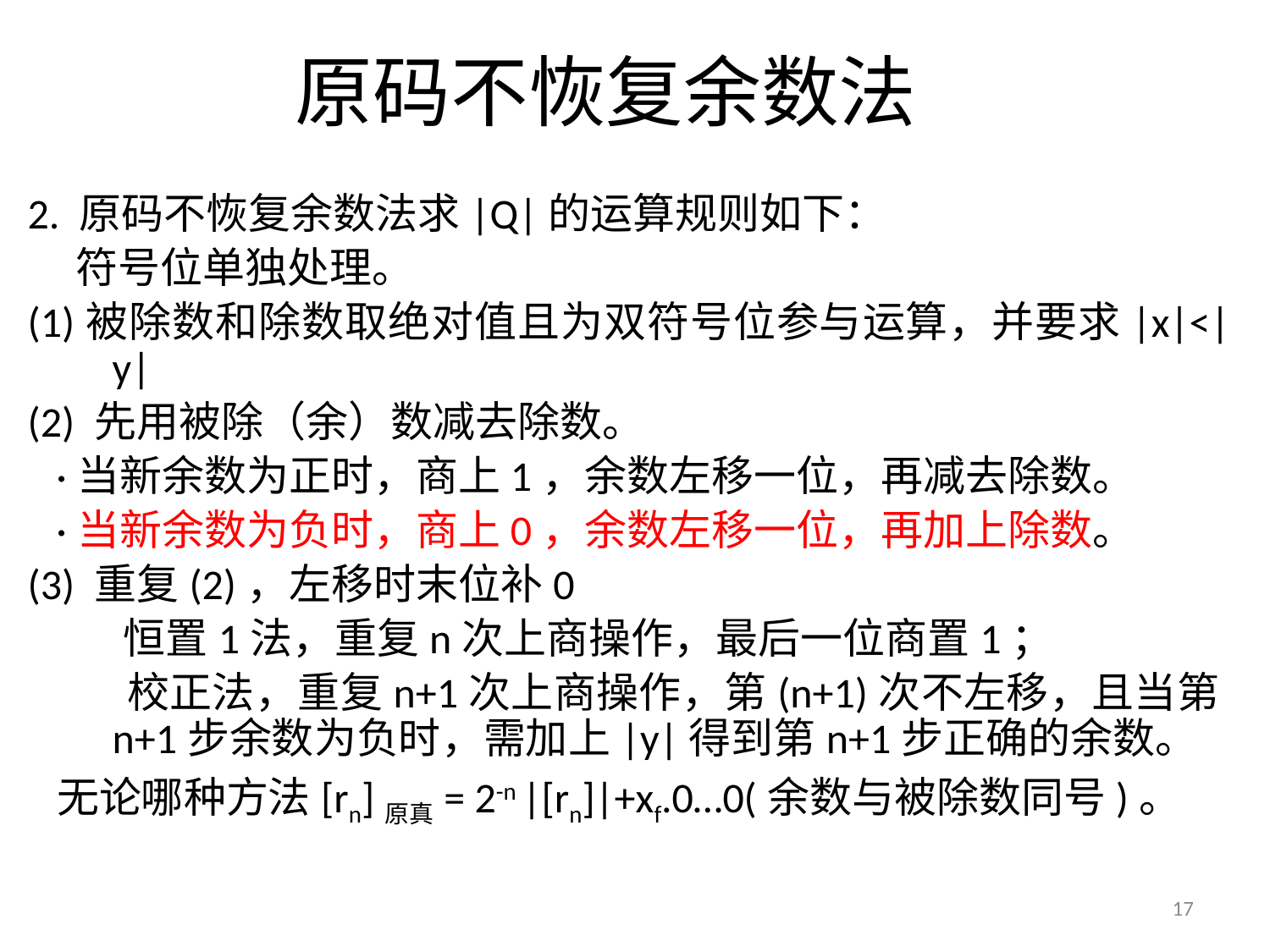

# 原码不恢复余数法
2. 原码不恢复余数法求|Q|的运算规则如下：
    符号位单独处理。
(1)被除数和除数取绝对值且为双符号位参与运算，并要求|x|<|y|
(2) 先用被除（余）数减去除数。
   ·当新余数为正时，商上1，余数左移一位，再减去除数。
   ·当新余数为负时，商上0，余数左移一位，再加上除数。
(3) 重复(2)，左移时末位补0
         恒置1法，重复n次上商操作，最后一位商置1；
         校正法，重复n+1次上商操作，第(n+1)次不左移，且当第n+1步余数为负时，需加上|y|得到第n+1步正确的余数。
  无论哪种方法[rn]原真= 2-n |[rn]|+xf.0…0(余数与被除数同号)。
17